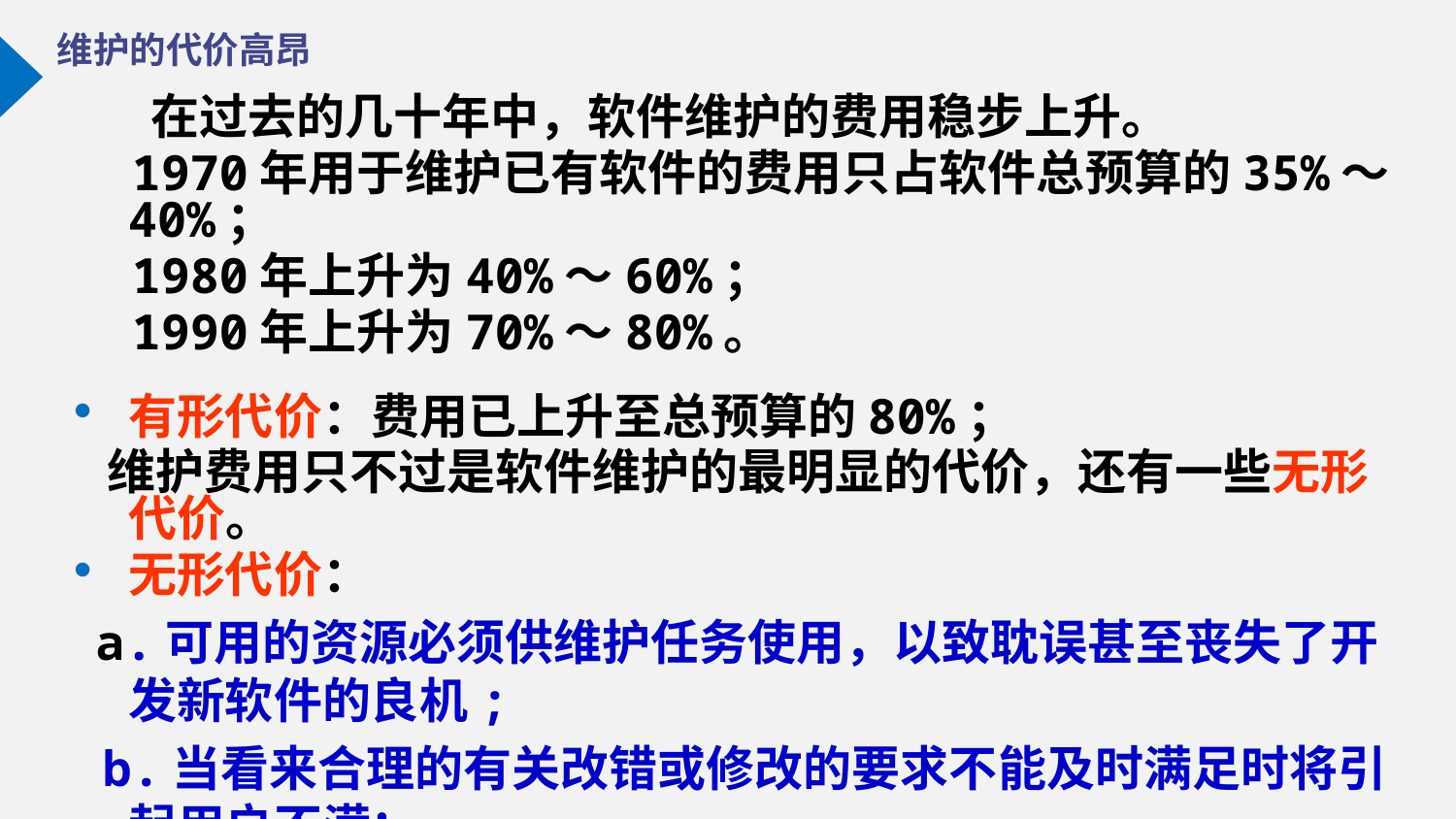

维护的代价高昂
      在过去的几十年中，软件维护的费用稳步上升。
  1970年用于维护已有软件的费用只占软件总预算的35%～40%；
  1980年上升为40%～60%；
  1990年上升为70%～80%。

有形代价：费用已上升至总预算的80%；
  维护费用只不过是软件维护的最明显的代价，还有一些无形代价。
无形代价：
 a.可用的资源必须供维护任务使用，以致耽误甚至丧失了开发新软件的良机;
 b.当看来合理的有关改错或修改的要求不能及时满足时将引起用户不满；